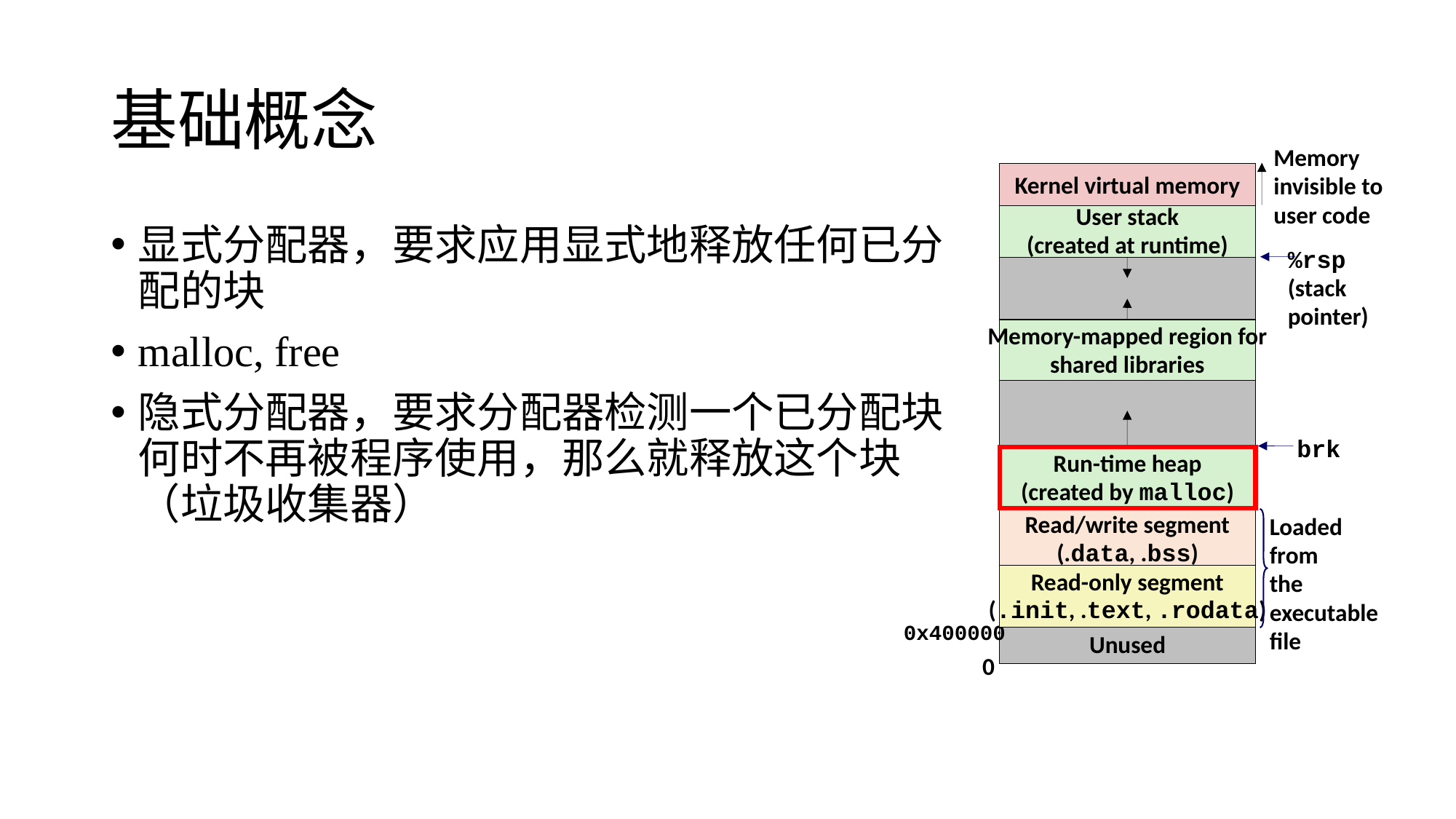

# 基础概念
Memory
invisible to
user code

Kernel virtual memory
User stack
(created at runtime)

%rsp
(stack
pointer)

Memory-mapped region for
shared libraries

brk

Run-time heap
(created by malloc)
Loaded
from
the
executable
file
Read/write segment
(.data, .bss)

Read-only segment
(.init, .text, .rodata)
0x400000
Unused
0
显式分配器，要求应用显式地释放任何已分配的块
malloc, free
隐式分配器，要求分配器检测一个已分配块何时不再被程序使用，那么就释放这个块（垃圾收集器）